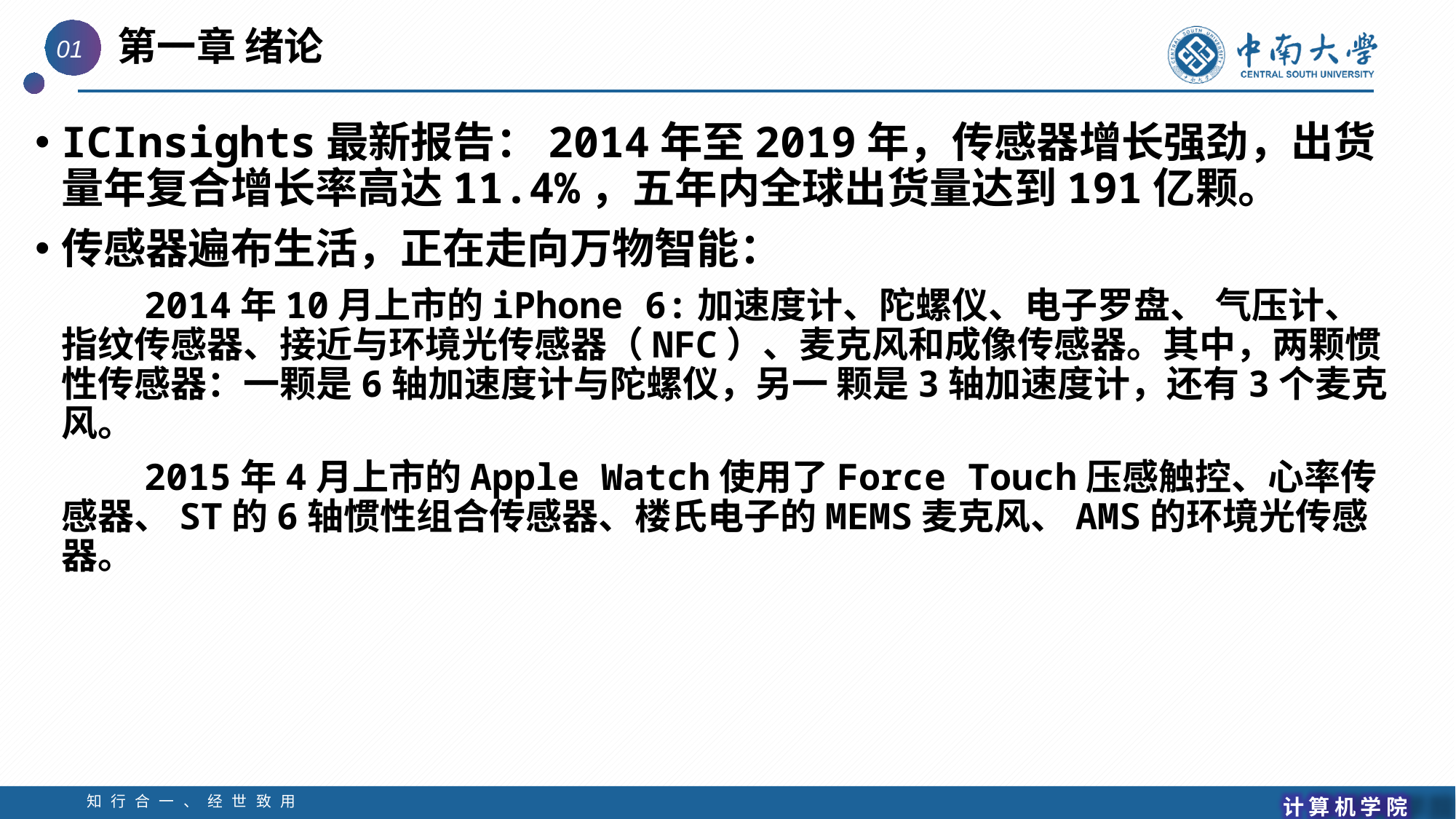

ICInsights最新报告：2014年至2019年，传感器增长强劲，出货量年复合增长率高达11.4%，五年内全球出货量达到191亿颗。
传感器遍布生活，正在走向万物智能：
     2014年10月上市的iPhone 6:加速度计、陀螺仪、电子罗盘、 气压计、指纹传感器、接近与环境光传感器（NFC）、麦克风和成像传感器。其中，两颗惯性传感器：一颗是6轴加速度计与陀螺仪，另一 颗是3轴加速度计，还有3个麦克风。
     2015年4月上市的Apple Watch使用了Force Touch压感触控、心率传感器、ST的6轴惯性组合传感器、楼氏电子的MEMS麦克风、AMS的环境光传感器。